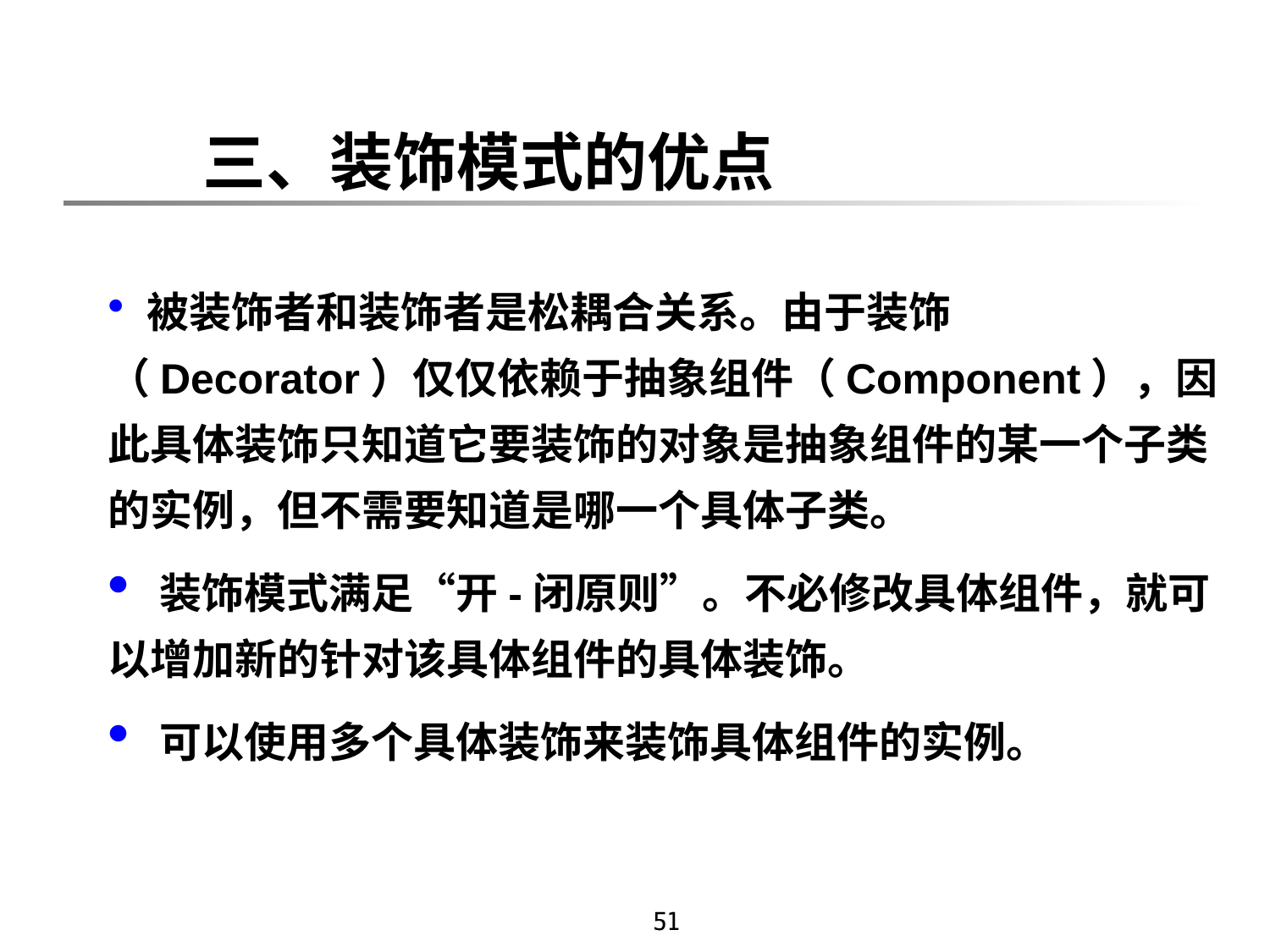

三、装饰模式的优点

  被装饰者和装饰者是松耦合关系。由于装饰（Decorator）仅仅依赖于抽象组件（Component），因此具体装饰只知道它要装饰的对象是抽象组件的某一个子类的实例，但不需要知道是哪一个具体子类。
  装饰模式满足“开-闭原则”。不必修改具体组件，就可以增加新的针对该具体组件的具体装饰。
  可以使用多个具体装饰来装饰具体组件的实例。

51